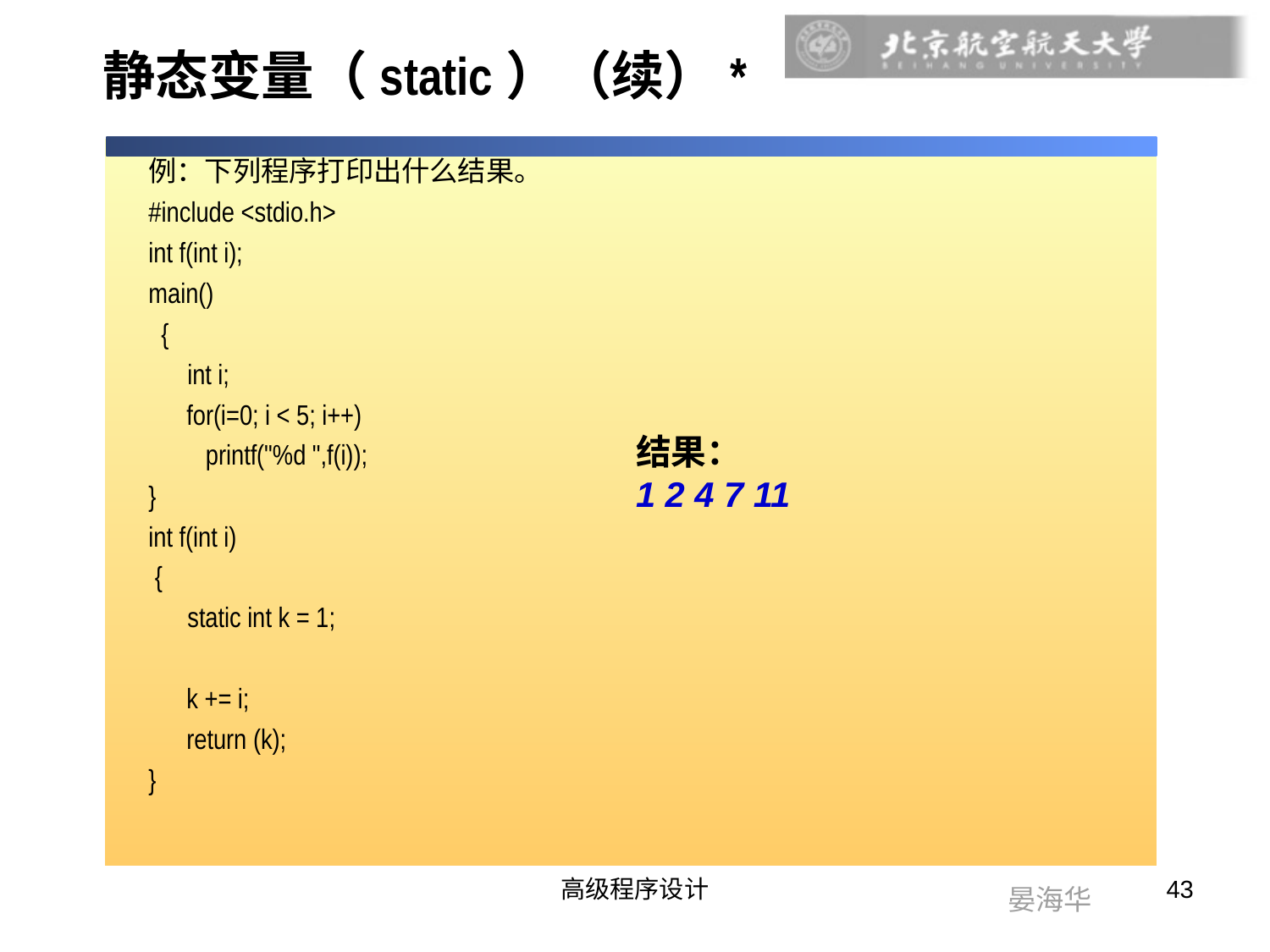

# 静态变量（static）（续）*
例：下列程序打印出什么结果。
#include <stdio.h>
int f(int i);
main()
  {
    	int i;
      for(i=0; i < 5; i++)
         printf("%d ",f(i));
}
int f(int i)
 {
    	static int k = 1;

      k += i;
      return (k);
}
结果：
1 2 4 7 11
高级程序设计
43